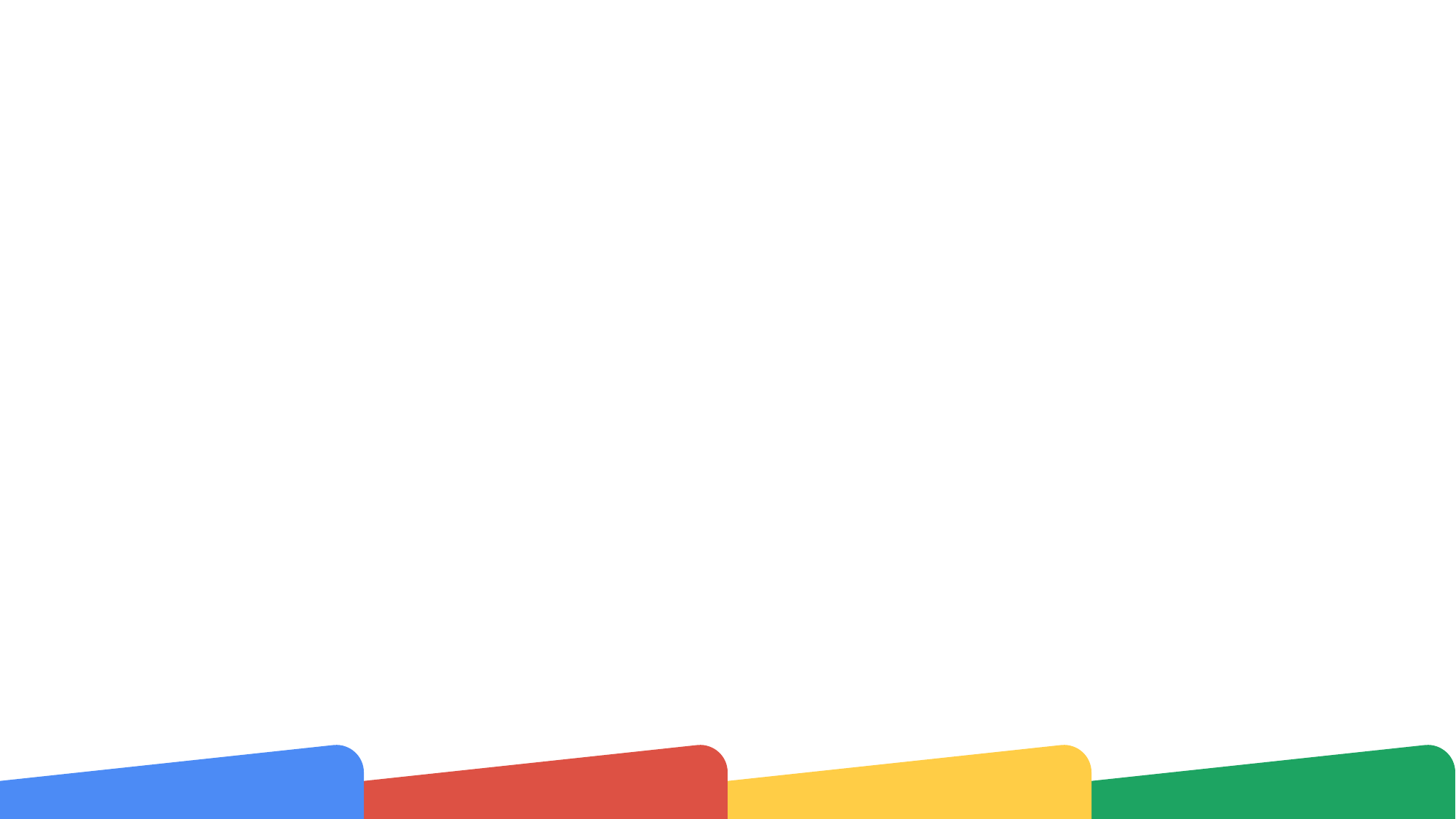

MemberAddServlet9.java

- 비밀번호의 input 값을
  session에 저장
JoinNineth.jsp

- onsubmit="return conditionCheck()“ 활용

- 비밀번호 표시 버튼 기능 구현
   (type을 text와 password로 변경)

- 비밀번호 input값이 비어있는지
  여부를 확인

- 비밀번호 input값의 길이가 8~20 사이인지
  여부를 확인

- 비밀번호 input값이 영문, 숫자, 특수문자가
  각각 1개 이상 포함 되는지 여부를 확인
  (정규식 이용)